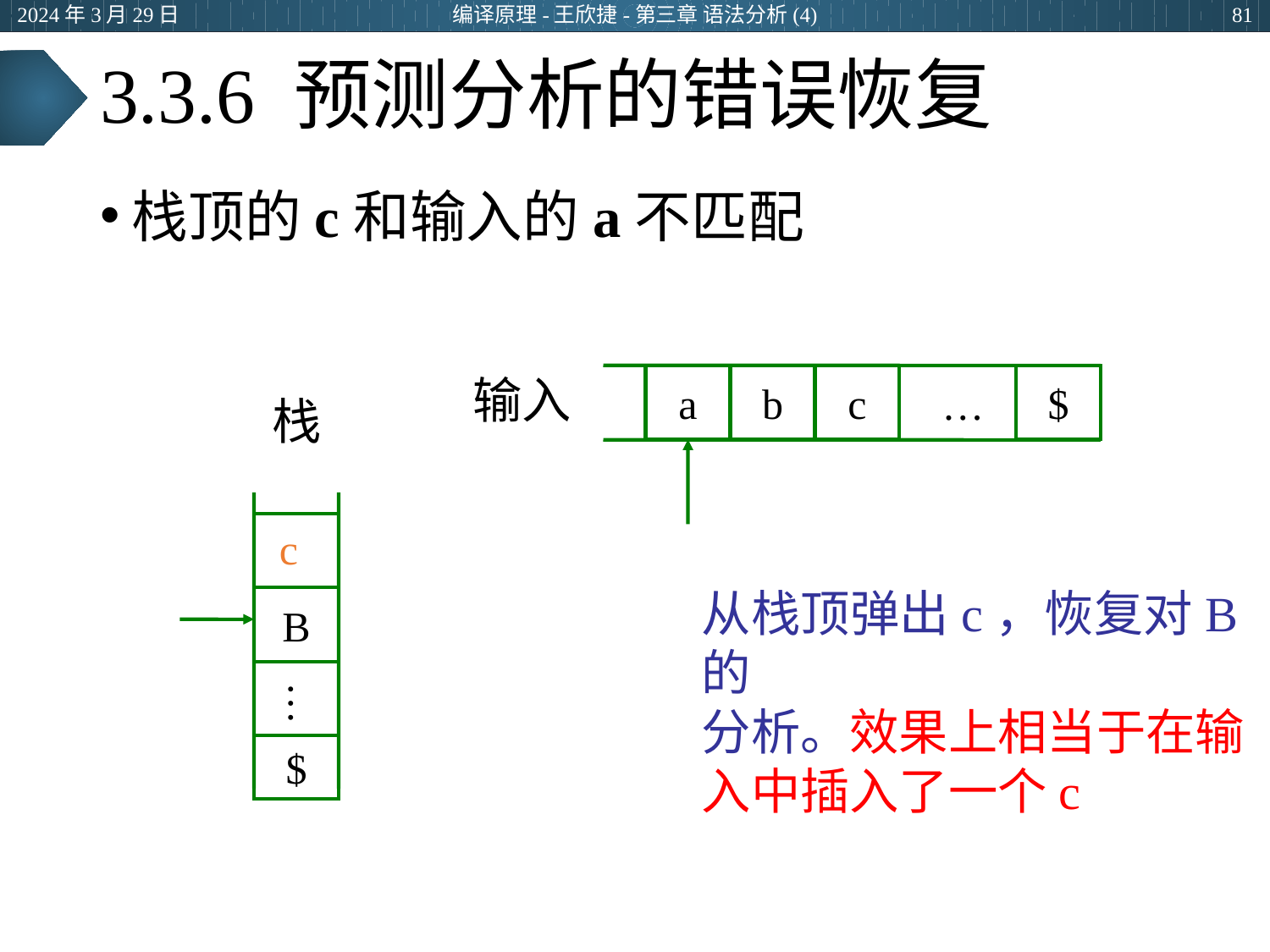

2024年3月29日
编译原理-王欣捷-第三章 语法分析(4)
81
# 3.3.6 预测分析的错误恢复
栈顶的c和输入的a不匹配
输入

a
b
c
$
…

栈

c
B

…
$
从栈顶弹出c，恢复对B的
分析。效果上相当于在输
入中插入了一个c